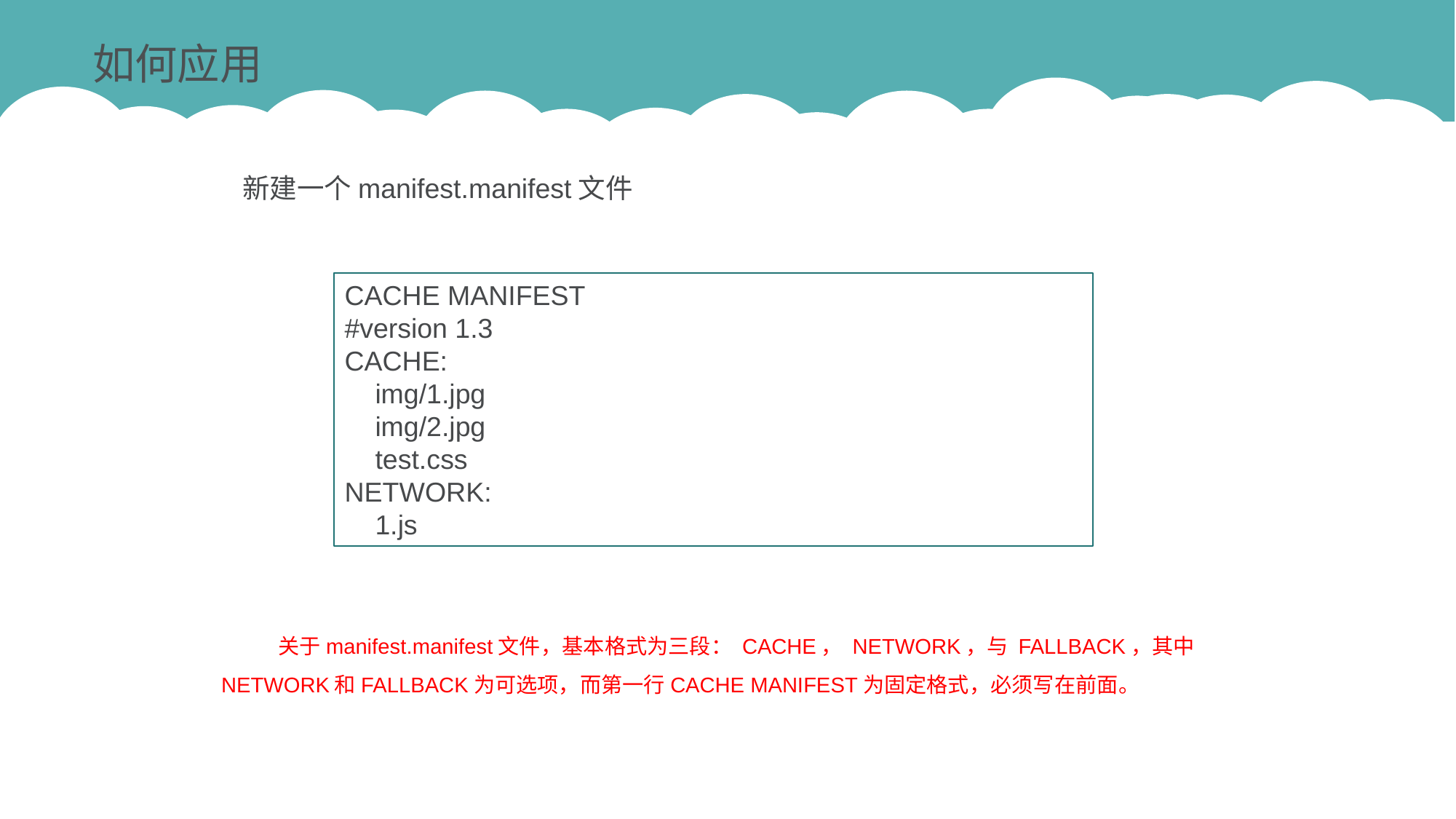

如何应用
新建一个manifest.manifest文件
CACHE MANIFEST
#version 1.3
CACHE:
    img/1.jpg
    img/2.jpg
    test.css
NETWORK:
    1.js
           关于manifest.manifest文件，基本格式为三段： CACHE， NETWORK，与 FALLBACK，其中NETWORK和FALLBACK为可选项，而第一行CACHE MANIFEST为固定格式，必须写在前面。